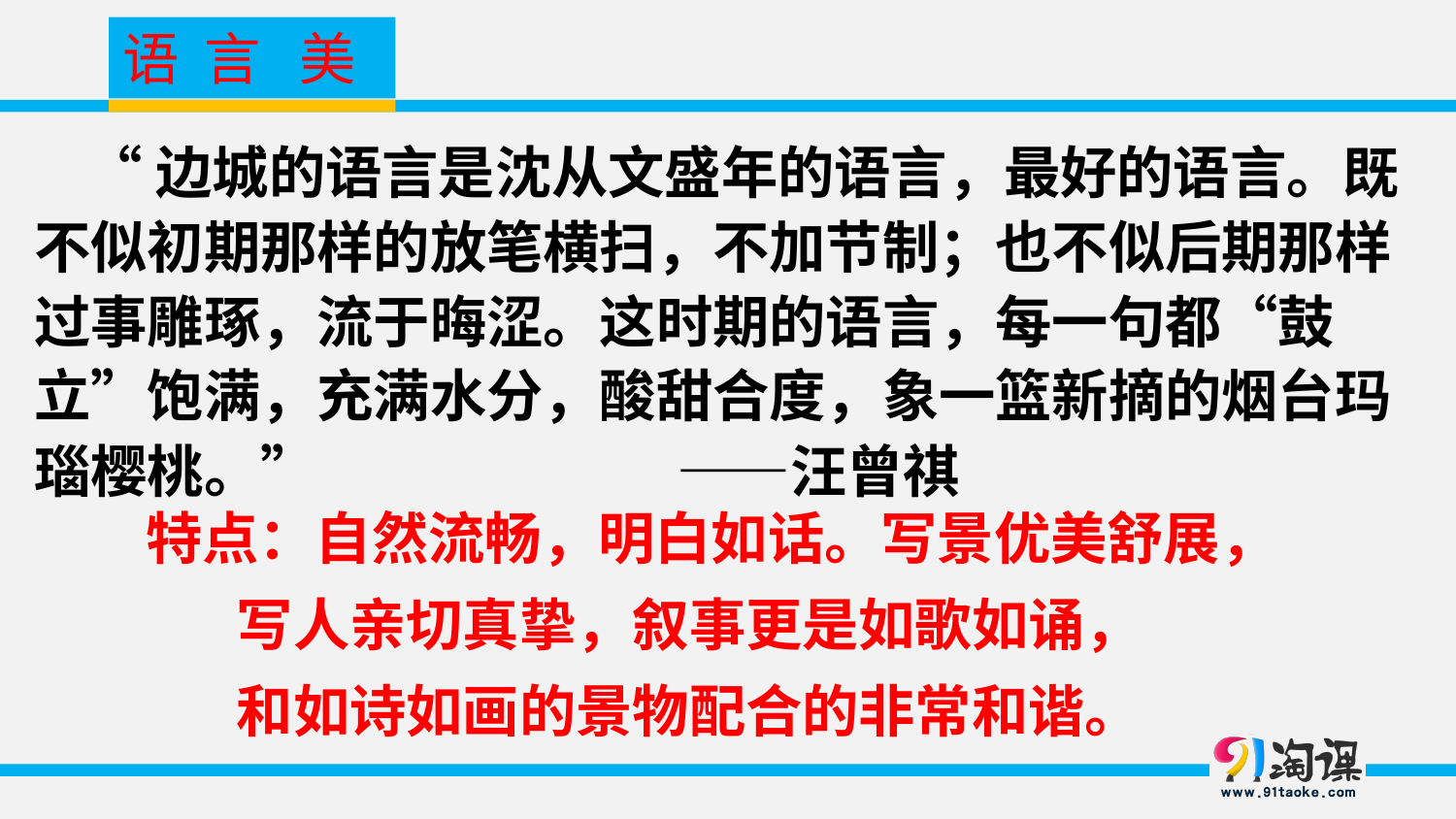

语  言   美
    “边城的语言是沈从文盛年的语言，最好的语言。既不似初期那样的放笔横扫，不加节制；也不似后期那样过事雕琢，流于晦涩。这时期的语言，每一句都“鼓立”饱满，充满水分，酸甜合度，象一篮新摘的烟台玛瑙樱桃。”                            ——汪曾祺
特点：自然流畅，明白如话。写景优美舒展，
      写人亲切真挚，叙事更是如歌如诵，
      和如诗如画的景物配合的非常和谐。